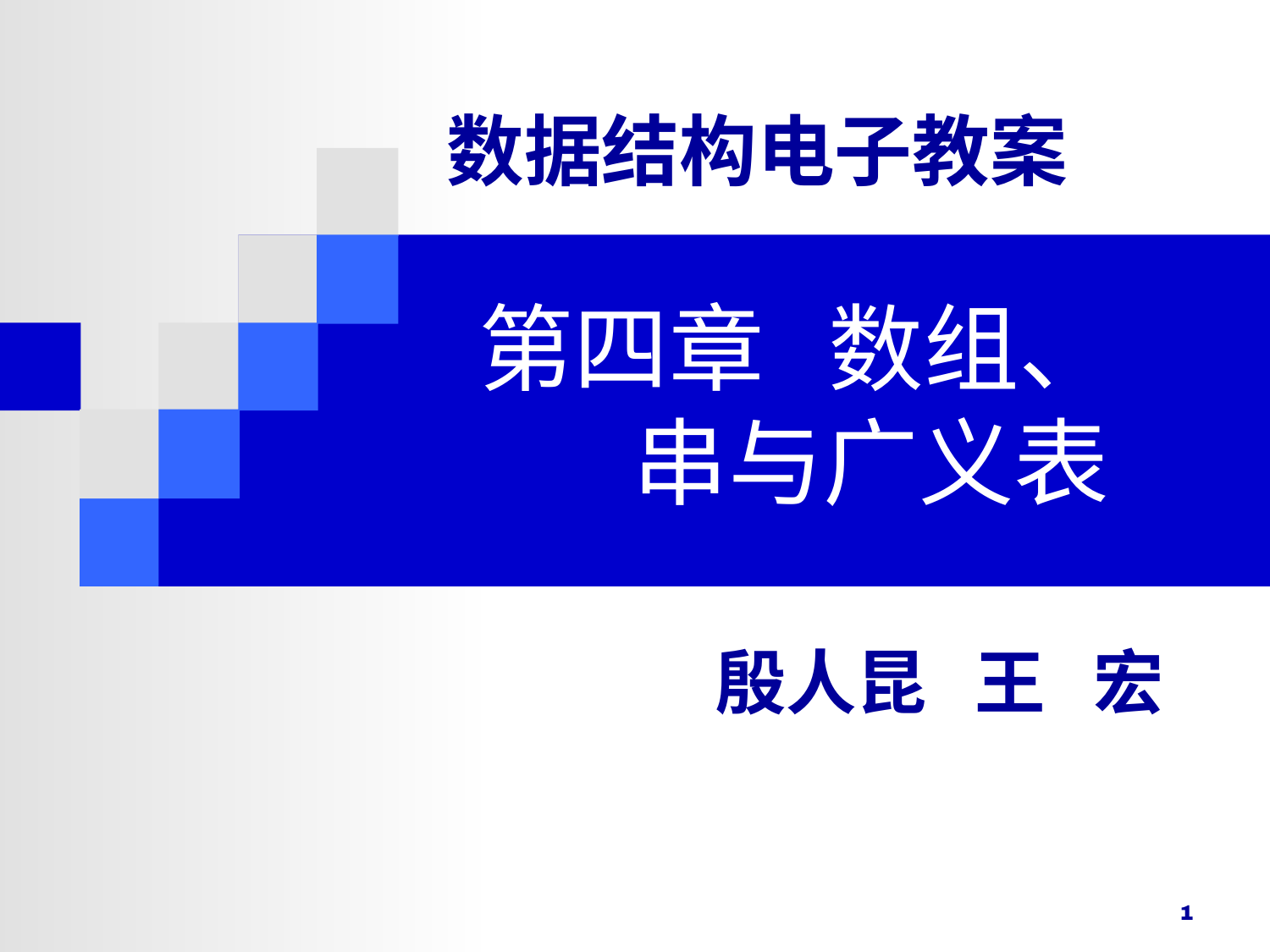

数据结构电子教案
# 第四章   数组、 串与广义表
殷人昆   王   宏
1